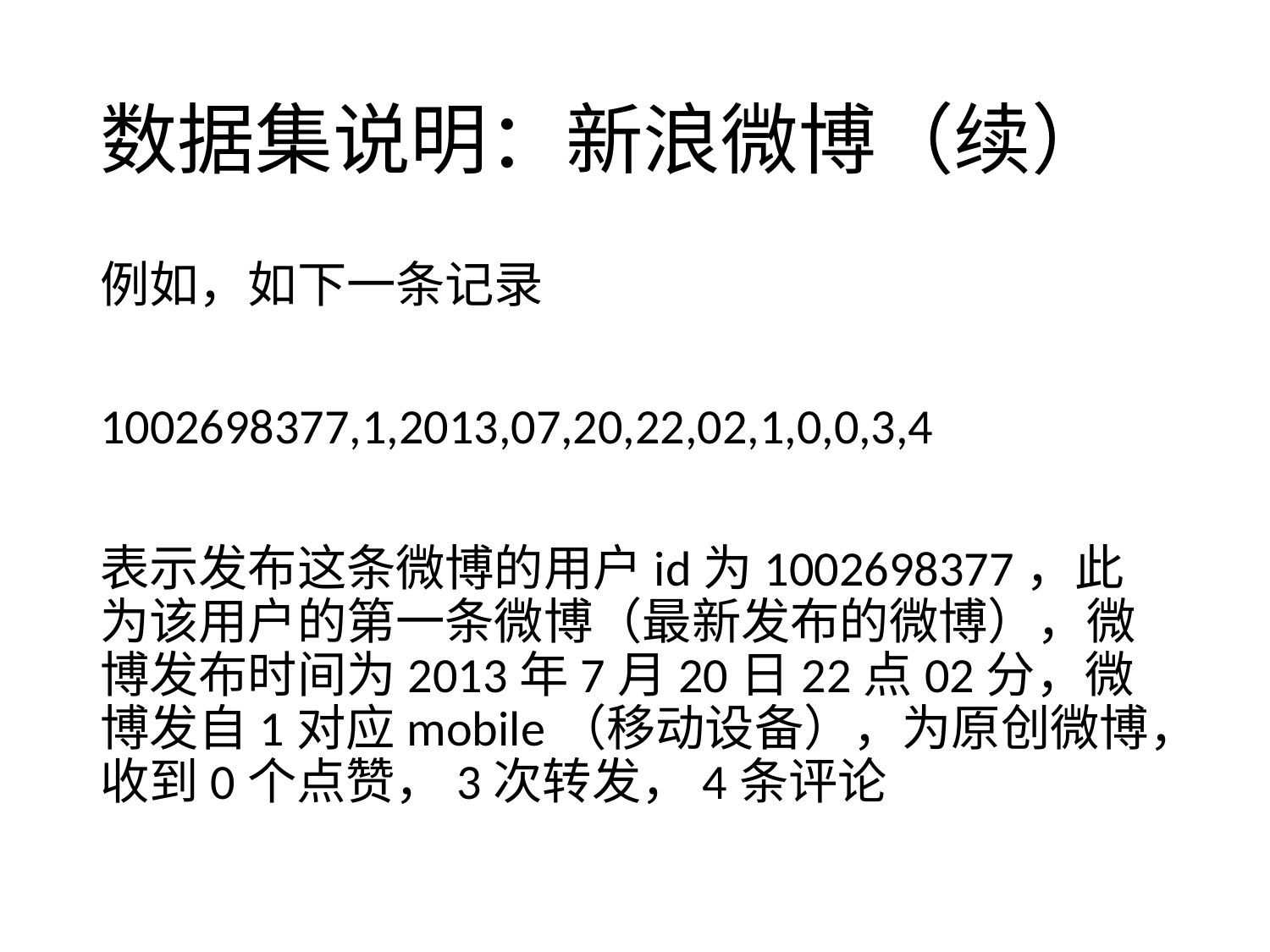

# 数据集说明：新浪微博（续）
例如，如下一条记录

1002698377,1,2013,07,20,22,02,1,0,0,3,4

表示发布这条微博的用户id为1002698377，此为该用户的第一条微博（最新发布的微博），微博发布时间为2013年7月20日22点02分，微博发自1对应mobile（移动设备），为原创微博，收到0个点赞，3次转发，4条评论